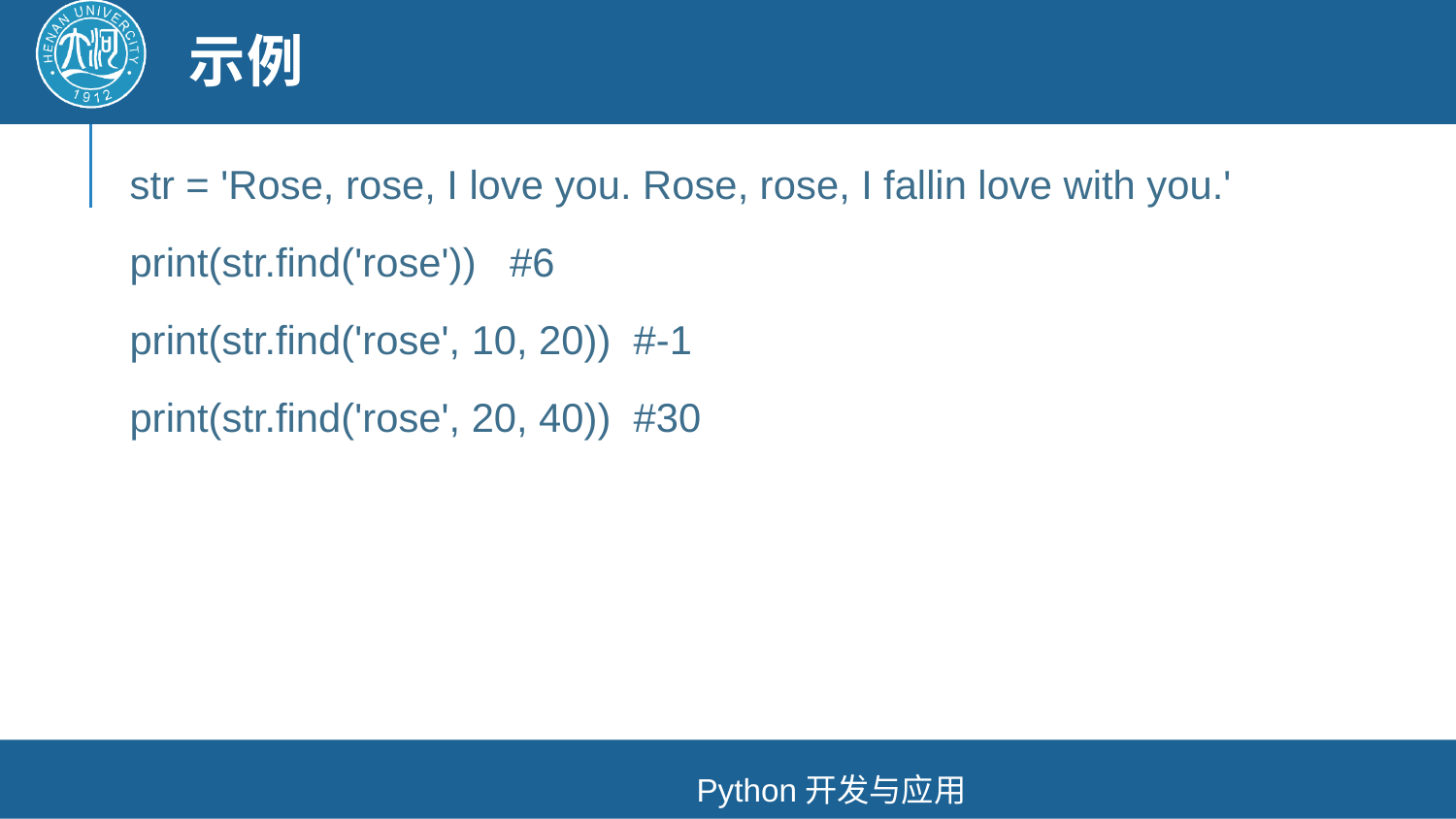

# 示例
str = 'Rose, rose, I love you. Rose, rose, I fallin love with you.'
print(str.find('rose'))   #6
print(str.find('rose', 10, 20))  #-1
print(str.find('rose', 20, 40))  #30

Python开发与应用
11